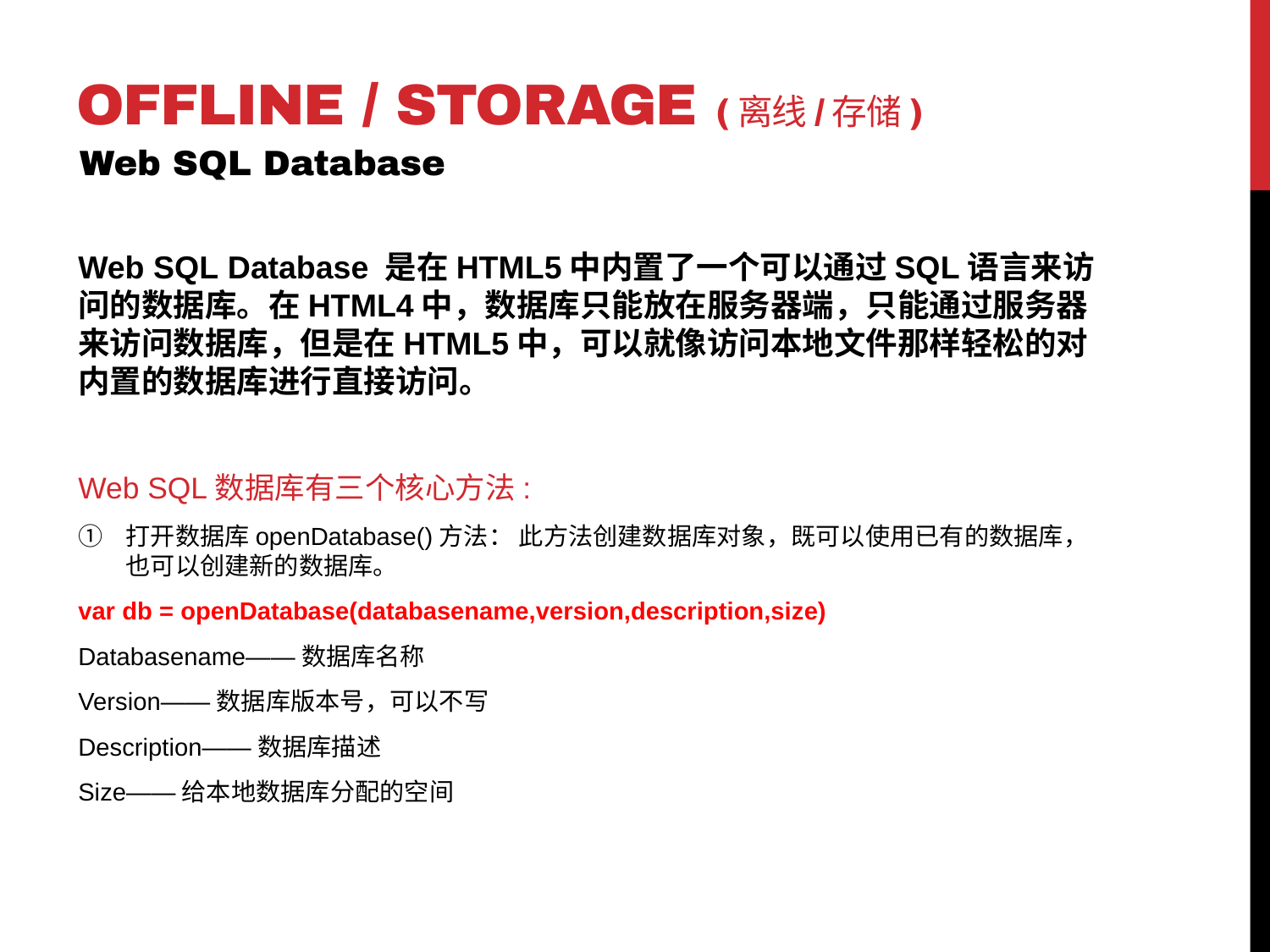

# Offline / Storage (离线/存储)
Web SQL Database
Web SQL Database 是在HTML5中内置了一个可以通过SQL语言来访问的数据库。在HTML4中，数据库只能放在服务器端，只能通过服务器来访问数据库，但是在HTML5中，可以就像访问本地文件那样轻松的对内置的数据库进行直接访问。

Web SQL数据库有三个核心方法:
打开数据库openDatabase()方法： 此方法创建数据库对象，既可以使用已有的数据库，也可以创建新的数据库。
var db = openDatabase(databasename,version,description,size)
Databasename——数据库名称
Version——数据库版本号，可以不写
Description——数据库描述
Size——给本地数据库分配的空间